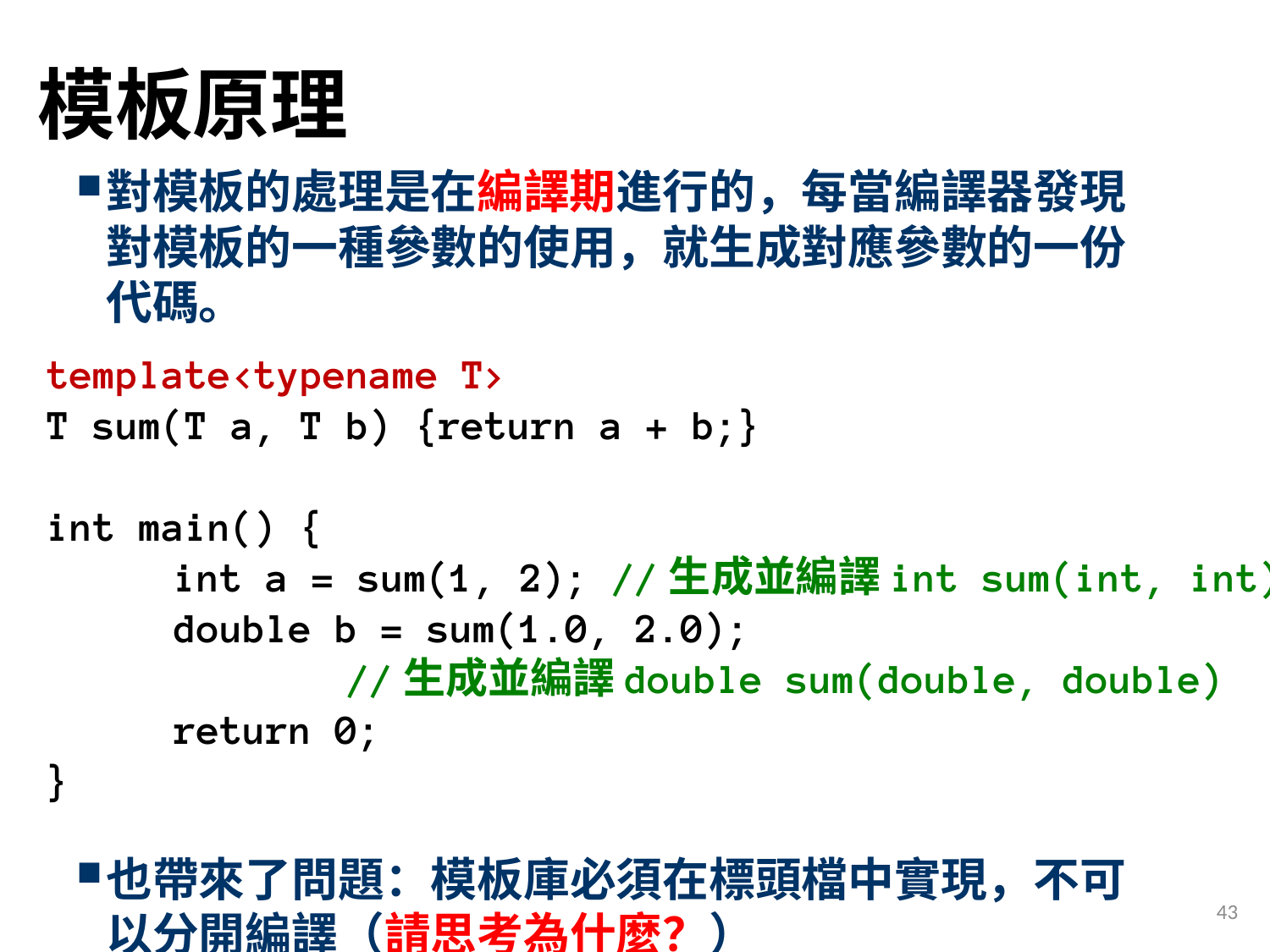

# 模板原理
對模板的處理是在編譯期進行的，每當編譯器發現對模板的一種參數的使用，就生成對應參數的一份代碼。

也帶來了問題：模板庫必須在標頭檔中實現，不可以分開編譯（請思考為什麼？）
template<typename T>
T sum(T a, T b) {return a + b;}

int main() {
	int a = sum(1, 2); //生成並編譯int sum(int, int)
	double b = sum(1.0, 2.0);
             //生成並編譯double sum(double, double)
	return 0;
}
43